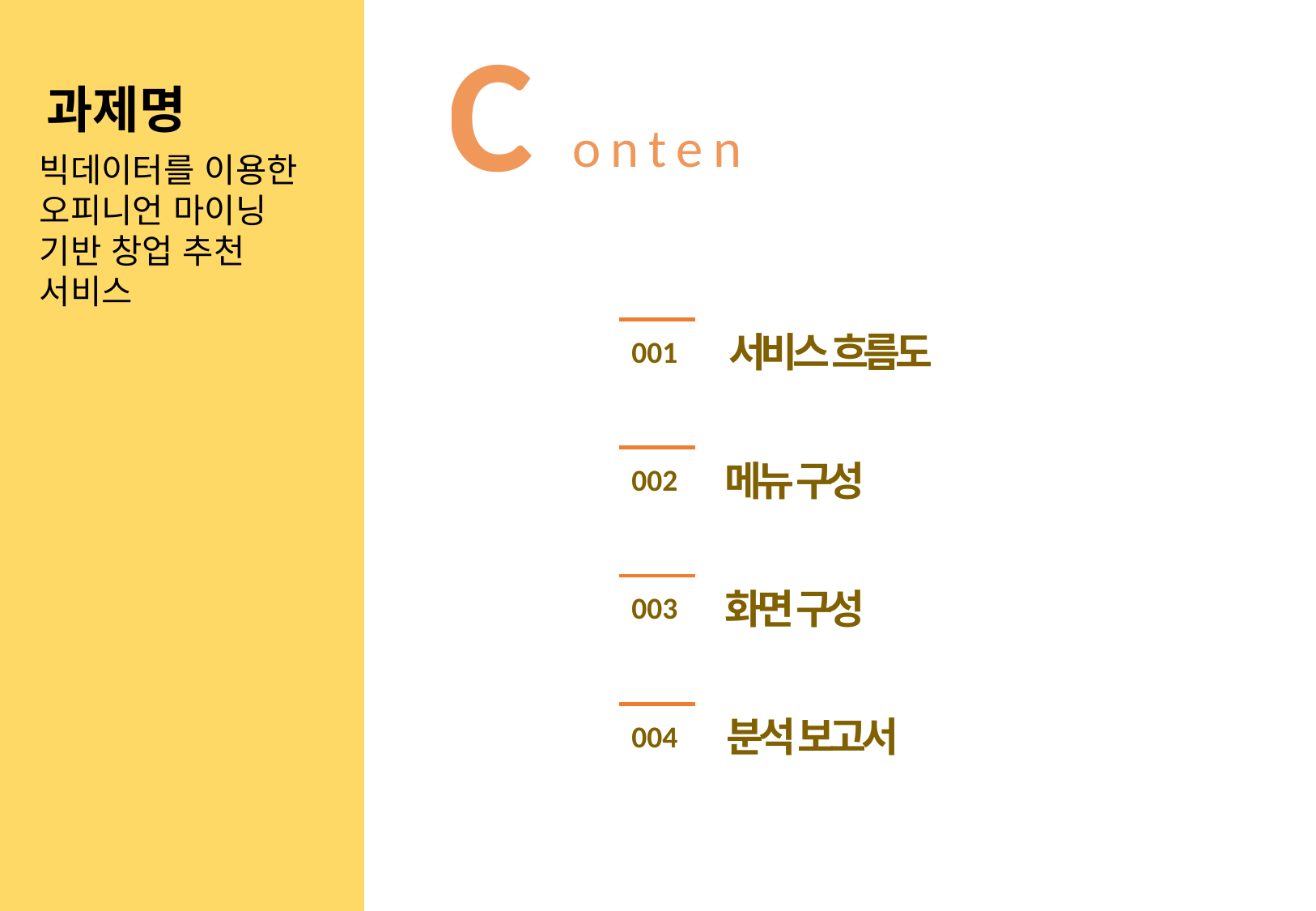

C
과제명
빅데이터를 이용한 오피니언 마이닝 기반 창업 추천 서비스
ontents
서비스 흐름도
001
메뉴 구성
002
화면 구성
003
분석 보고서
004